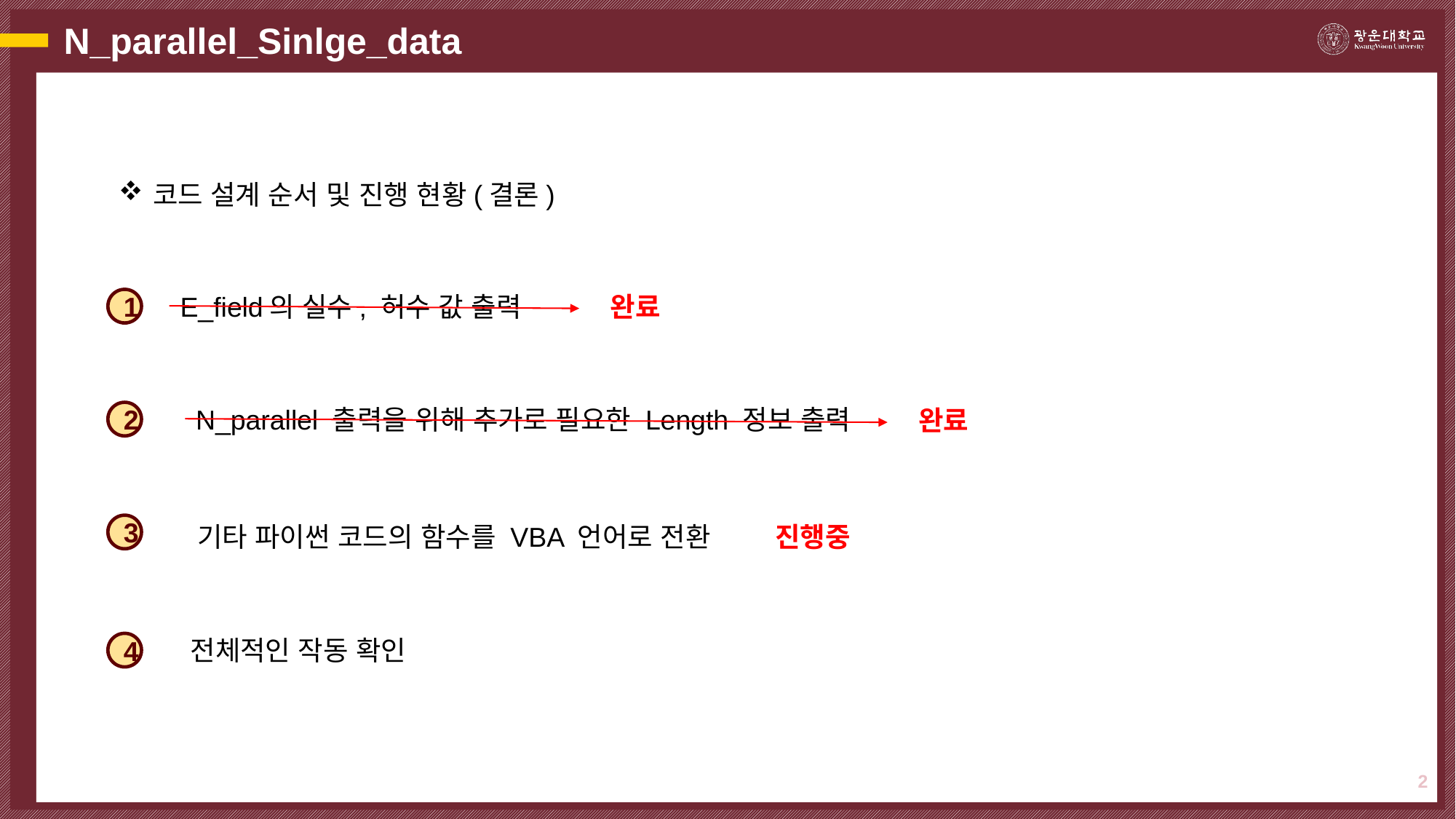

# N_parallel_Sinlge_data
코드 설계 순서 및 진행 현황(결론)
E_field의 실수, 허수 값 출력
완료
1
N_parallel 출력을 위해 추가로 필요한 Length 정보 출력
완료
2
기타 파이썬 코드의 함수를 VBA 언어로 전환
진행중
3
전체적인 작동 확인
4
2